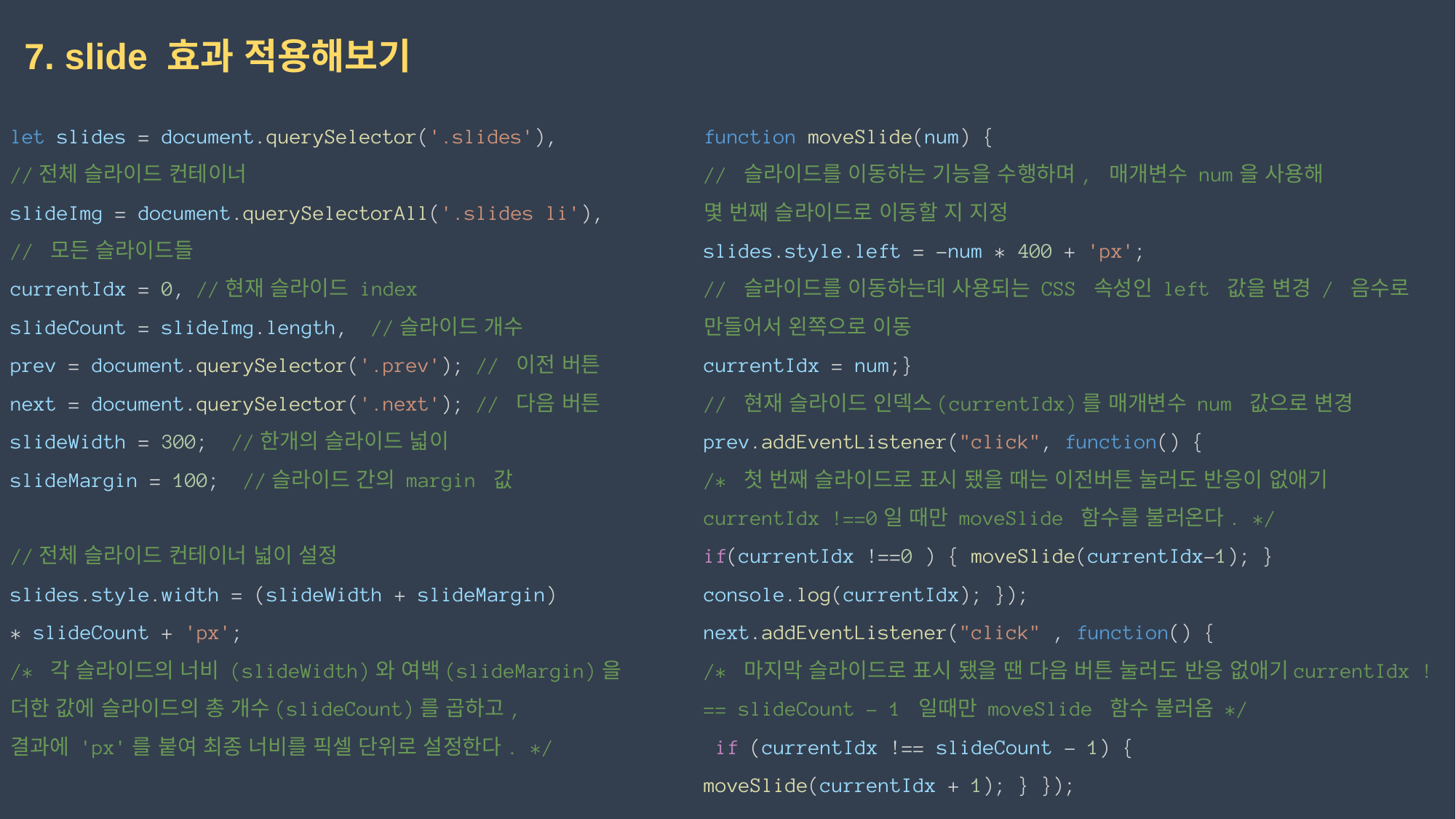

7. slide 효과 적용해보기
let slides = document.querySelector('.slides'),
//전체 슬라이드 컨테이너
slideImg = document.querySelectorAll('.slides li'),
// 모든 슬라이드들
currentIdx = 0, //현재 슬라이드 index
slideCount = slideImg.length,  //슬라이드 개수
prev = document.querySelector('.prev'); // 이전 버튼
next = document.querySelector('.next'); // 다음 버튼
slideWidth = 300;  //한개의 슬라이드 넓이
slideMargin = 100;  //슬라이드 간의 margin 값
//전체 슬라이드 컨테이너 넓이 설정
slides.style.width = (slideWidth + slideMargin)
* slideCount + 'px';
/* 각 슬라이드의 너비 (slideWidth)와 여백(slideMargin)을
더한 값에 슬라이드의 총 개수(slideCount)를 곱하고,
결과에 'px'를 붙여 최종 너비를 픽셀 단위로 설정한다. */

function moveSlide(num) {
// 슬라이드를 이동하는 기능을 수행하며, 매개변수 num을 사용해
몇 번째 슬라이드로 이동할 지 지정
slides.style.left = -num * 400 + 'px';
// 슬라이드를 이동하는데 사용되는 CSS 속성인 left 값을 변경 / 음수로 만들어서 왼쪽으로 이동
currentIdx = num;}
// 현재 슬라이드 인덱스(currentIdx)를 매개변수 num 값으로 변경 prev.addEventListener("click", function() {
/* 첫 번째 슬라이드로 표시 됐을 때는 이전버튼 눌러도 반응이 없애기
currentIdx !==0일 때만 moveSlide 함수를 불러온다. */
if(currentIdx !==0 ) { moveSlide(currentIdx-1); }
console.log(currentIdx); });
next.addEventListener("click" , function() {
/* 마지막 슬라이드로 표시 됐을 땐 다음 버튼 눌러도 반응 없애기currentIdx !== slideCount - 1 일때만 moveSlide 함수 불러옴 */
 if (currentIdx !== slideCount - 1) {
moveSlide(currentIdx + 1); } });
2023-03-17
권민지